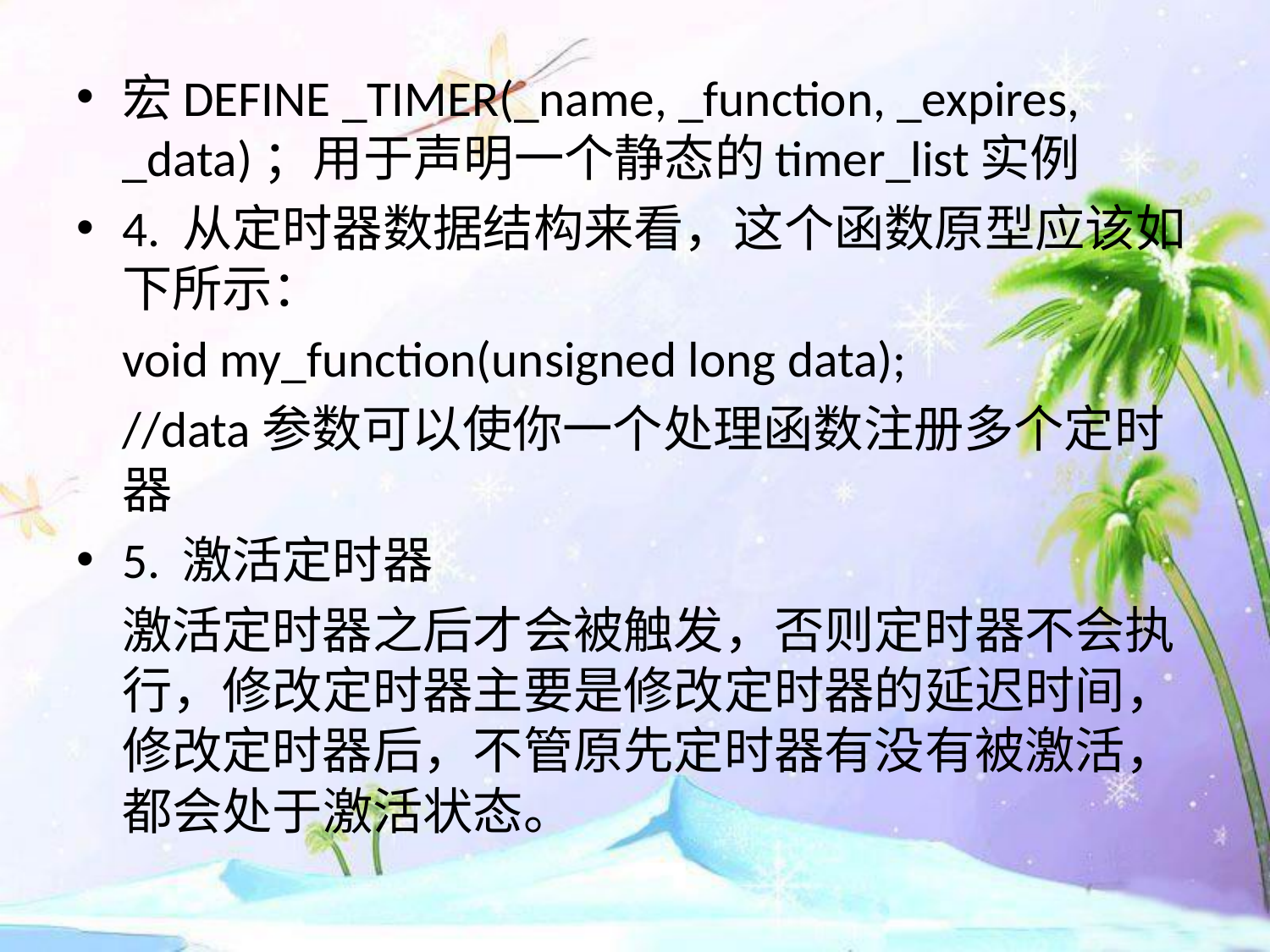

宏DEFINE _TIMER(_name, _function, _expires, _data)；用于声明一个静态的timer_list实例
4. 从定时器数据结构来看，这个函数原型应该如下所示：
	void my_function(unsigned long data);
	//data参数可以使你一个处理函数注册多个定时器
5. 激活定时器
	激活定时器之后才会被触发，否则定时器不会执行，修改定时器主要是修改定时器的延迟时间，修改定时器后，不管原先定时器有没有被激活，都会处于激活状态。